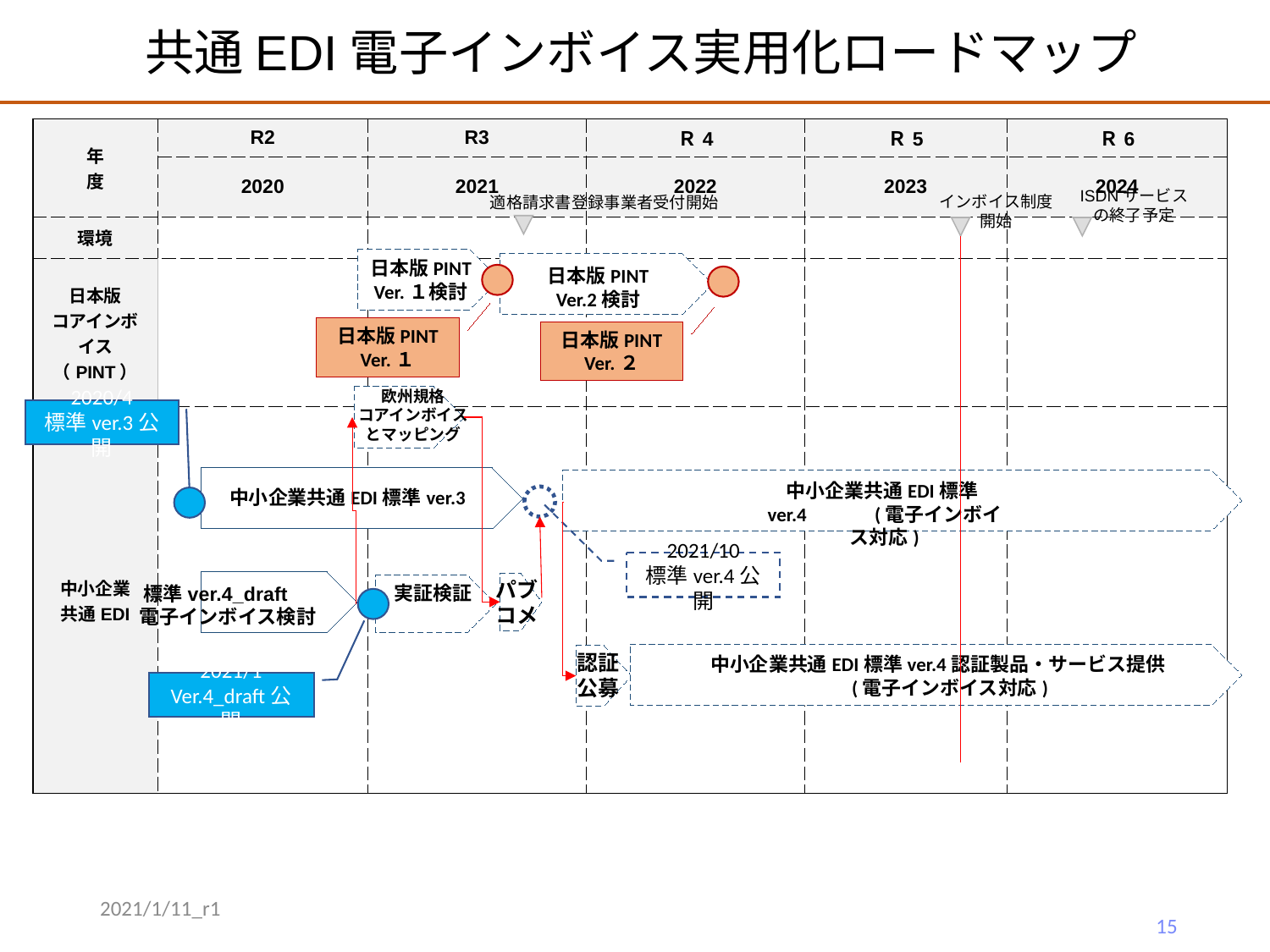

# 共通EDI電子インボイス実用化ロードマップ
| 年 度 | R2 | R3 | Ｒ4 | Ｒ5 | Ｒ6 |
| --- | --- | --- | --- | --- | --- |
|  | 2020 | 2021 | 2022 | 2023 | 2024 |
| 環境 |  |  |  |  |  |
| 日本版 コアインボイス （PINT） |  |  |  |  |  |
| 中小企業 共通EDI |  |  |  |  |  |
ISDNサービス
の終了予定
インボイス制度開始
適格請求書登録事業者受付開始

日本版PINT
Ver.１検討

日本版PINT
Ver.2検討

日本版PINT
Ver.１
日本版PINT
Ver.２
欧州規格
コアインボイス
とマッピング

2020/4
標準ver.3公開

中小企業共通EDI標準ver.4　　　(電子インボイス対応)
中小企業共通EDI標準ver.3

2021/10
標準ver.4公開
パブコメ

実証検証
標準ver.4_draft　電子インボイス検討

認証公募

中小企業共通EDI標準ver.4認証製品・サービス提供
　(電子インボイス対応)
2021/1
Ver.4_draft公開
2021/1/11_r1
15